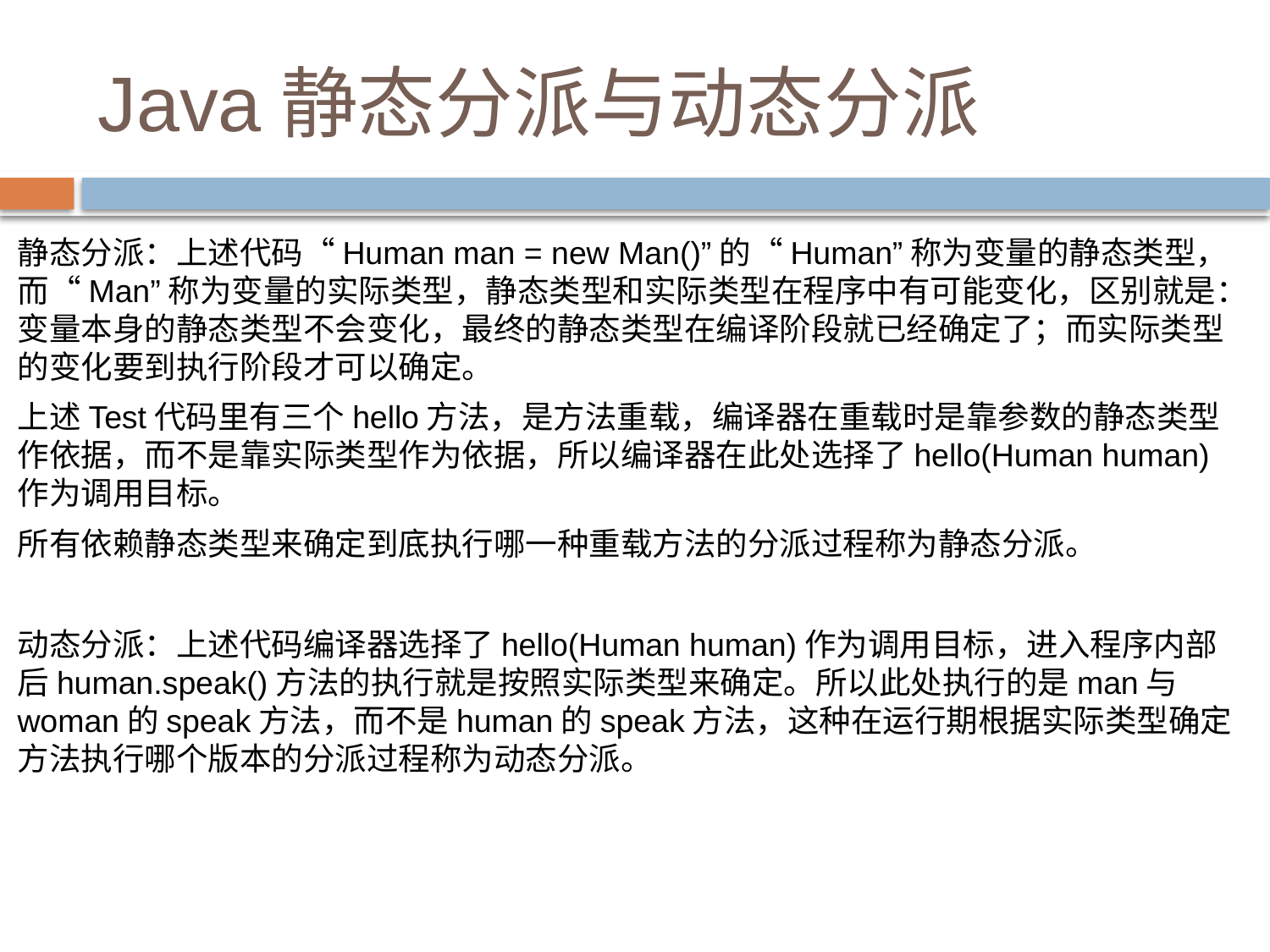

# Java静态分派与动态分派
静态分派：上述代码“Human man = new Man()”的“Human”称为变量的静态类型，而“Man”称为变量的实际类型，静态类型和实际类型在程序中有可能变化，区别就是：变量本身的静态类型不会变化，最终的静态类型在编译阶段就已经确定了；而实际类型的变化要到执行阶段才可以确定。
上述Test代码里有三个hello方法，是方法重载，编译器在重载时是靠参数的静态类型作依据，而不是靠实际类型作为依据，所以编译器在此处选择了hello(Human human)作为调用目标。
所有依赖静态类型来确定到底执行哪一种重载方法的分派过程称为静态分派。

动态分派：上述代码编译器选择了hello(Human human)作为调用目标，进入程序内部后human.speak()方法的执行就是按照实际类型来确定。所以此处执行的是man与woman的speak方法，而不是human的speak方法，这种在运行期根据实际类型确定方法执行哪个版本的分派过程称为动态分派。